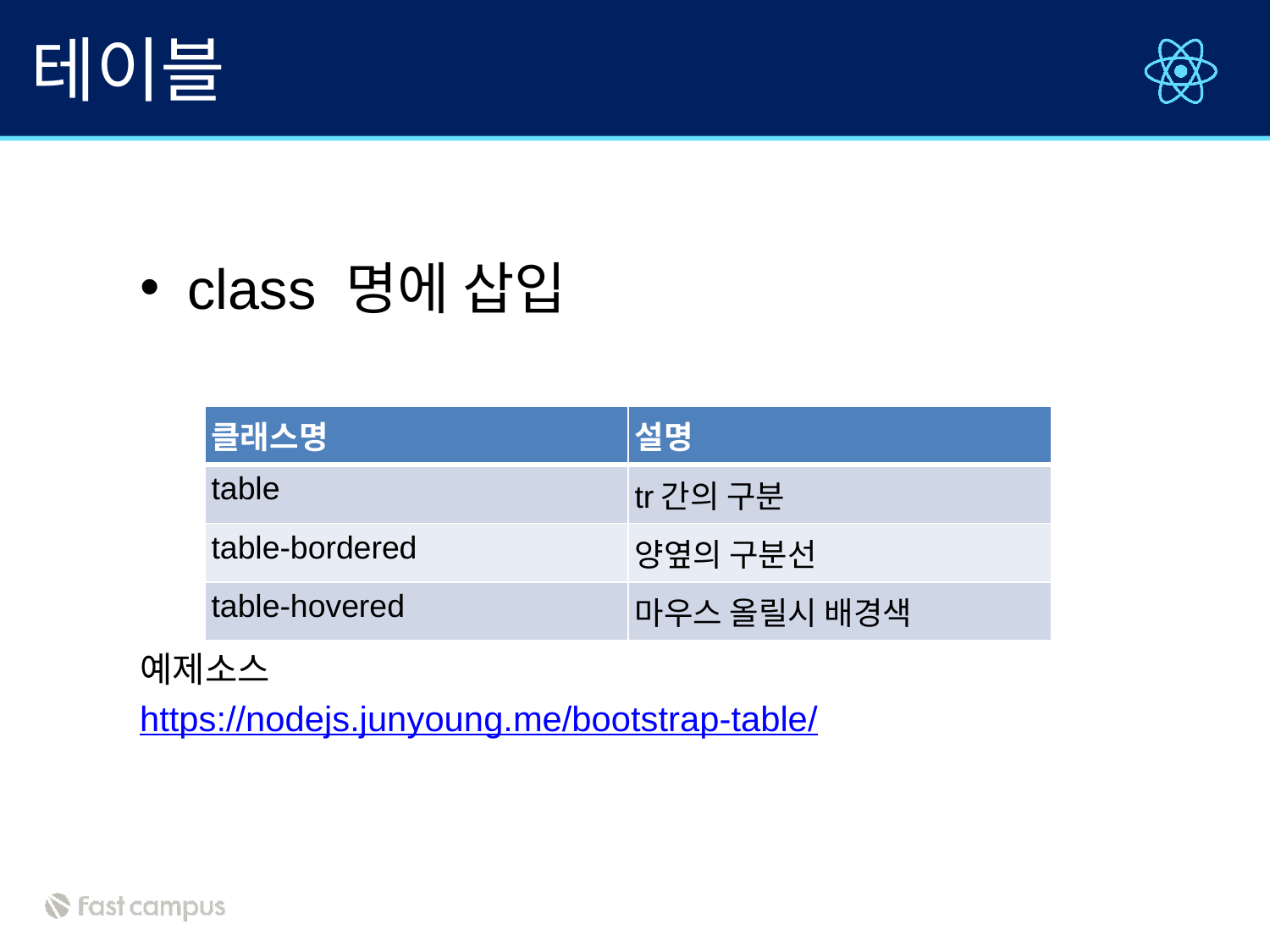

# 테이블
class 명에 삽입

예제소스
https://nodejs.junyoung.me/bootstrap-table/
| 클래스명 | 설명 |
| --- | --- |
| table | tr간의 구분 |
| table-bordered | 양옆의 구분선 |
| table-hovered | 마우스 올릴시 배경색 |